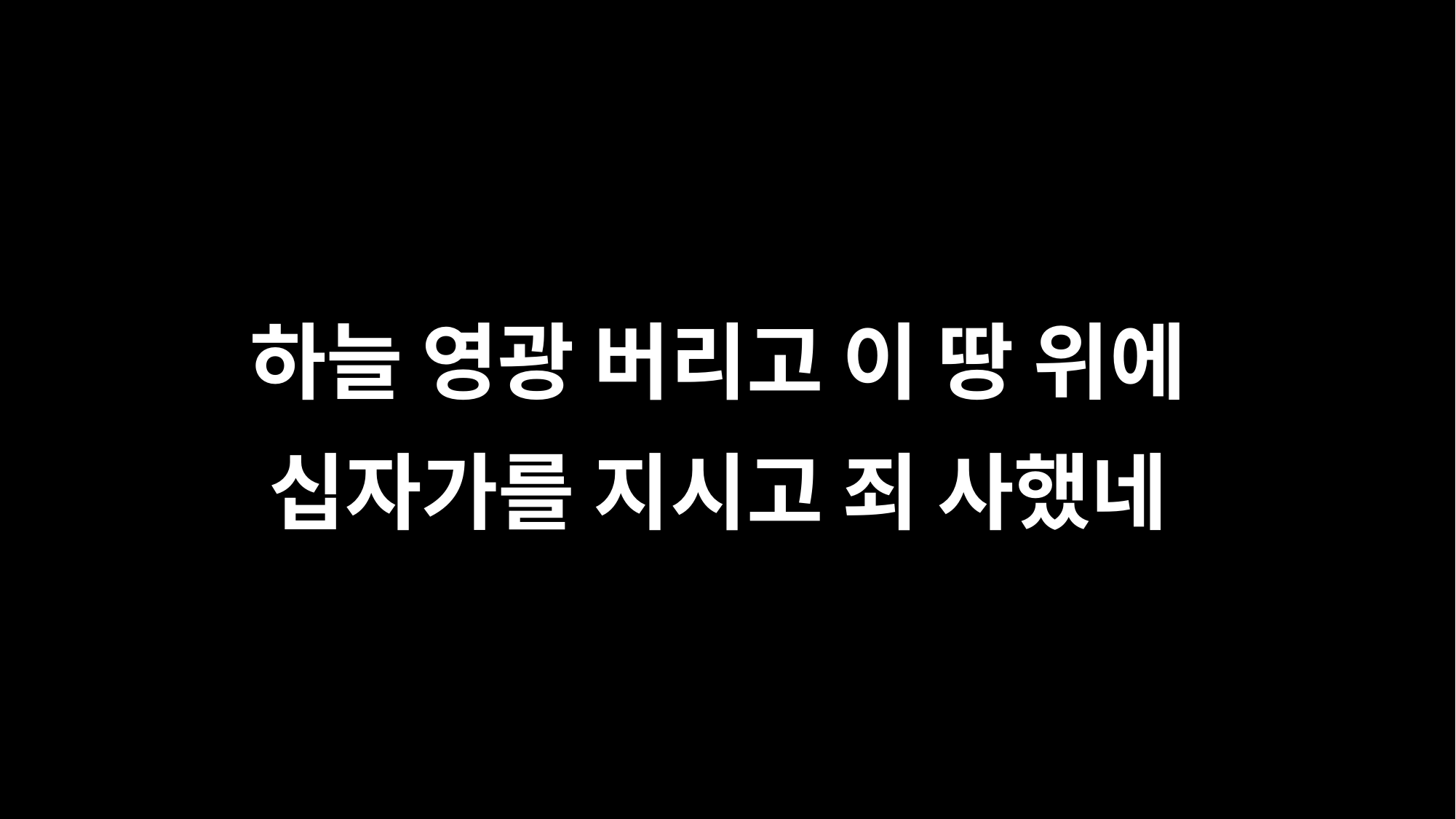

하늘 영광 버리고 이 땅 위에
십자가를 지시고 죄 사했네